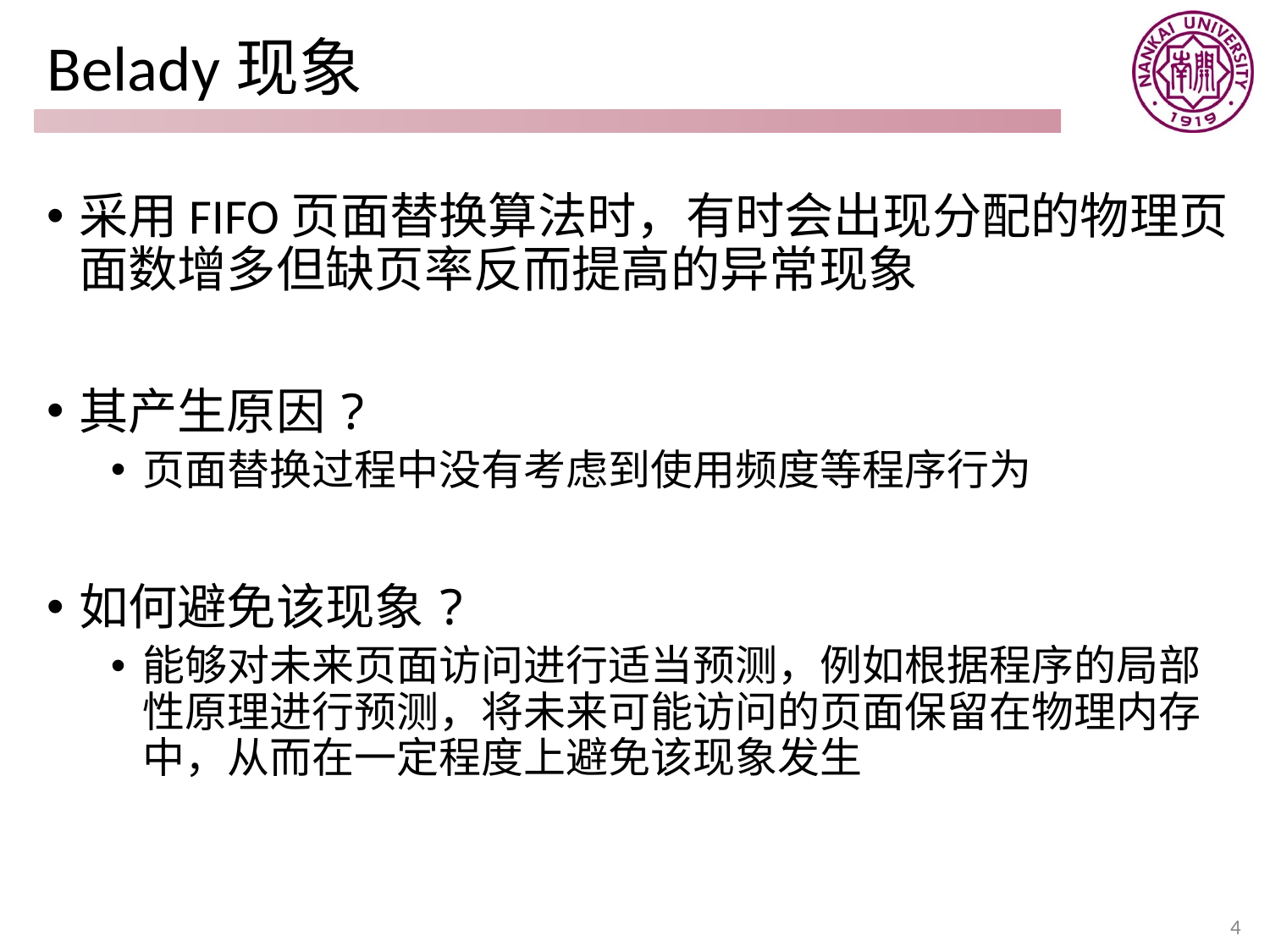

# Belady现象
采用FIFO页面替换算法时，有时会出现分配的物理页面数增多但缺页率反而提高的异常现象

其产生原因?
页面替换过程中没有考虑到使用频度等程序行为

如何避免该现象?
能够对未来页面访问进行适当预测，例如根据程序的局部性原理进行预测，将未来可能访问的页面保留在物理内存中，从而在一定程度上避免该现象发生
4